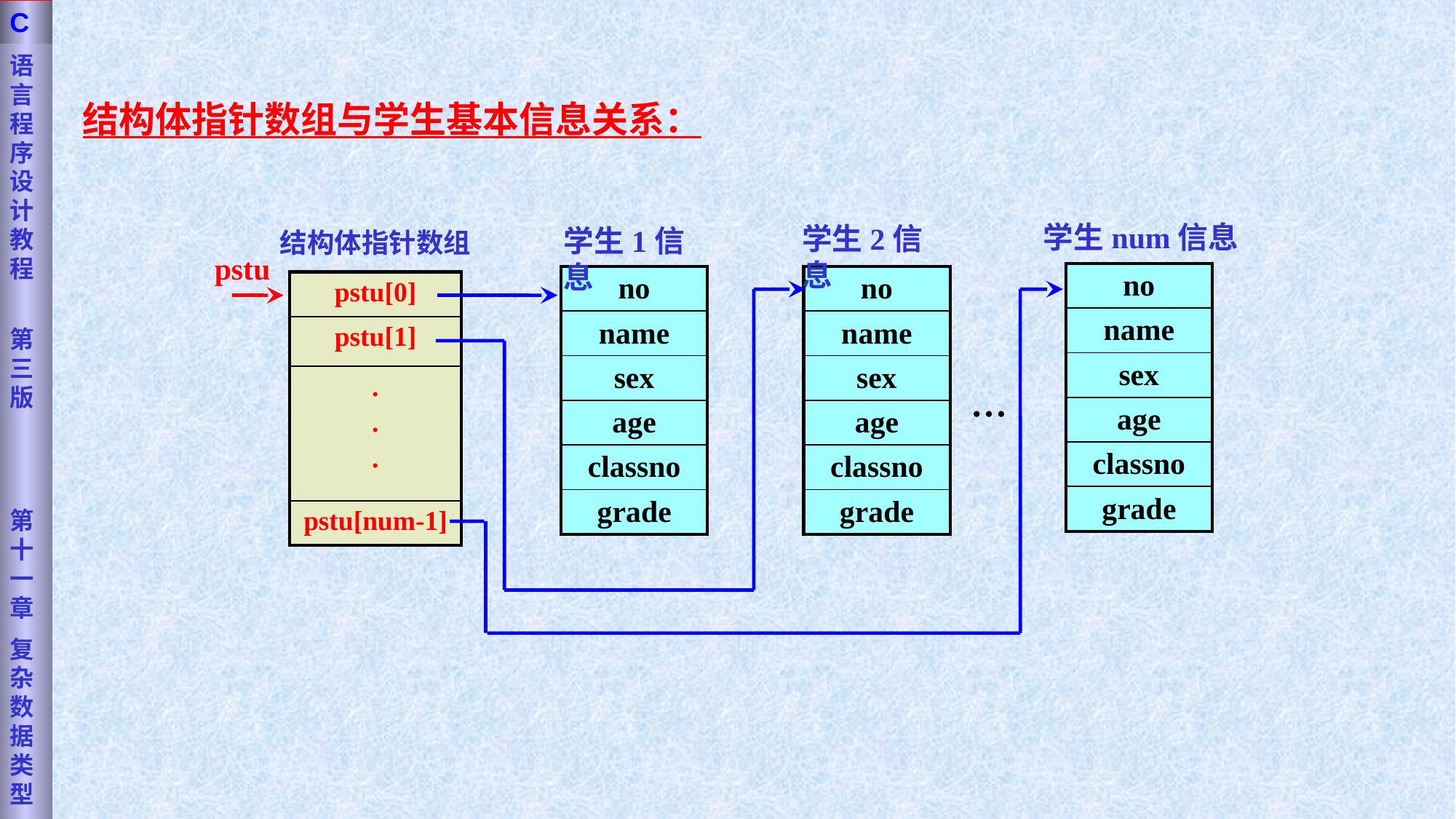

语言程序设计教程
第三版

第十一章
复杂数据类型
C
结构体指针数组与学生基本信息关系：
学生num信息
学生2信息
学生1信息
结构体指针数组
pstu

| no |
| --- |
| name |
| sex |
| age |
| classno |
| grade |
| no |
| --- |
| name |
| sex |
| age |
| classno |
| grade |
| no |
| --- |
| name |
| sex |
| age |
| classno |
| grade |
| pstu[0] |
| --- |
| pstu[1] |
| . . . |
| pstu[num-1] |

…